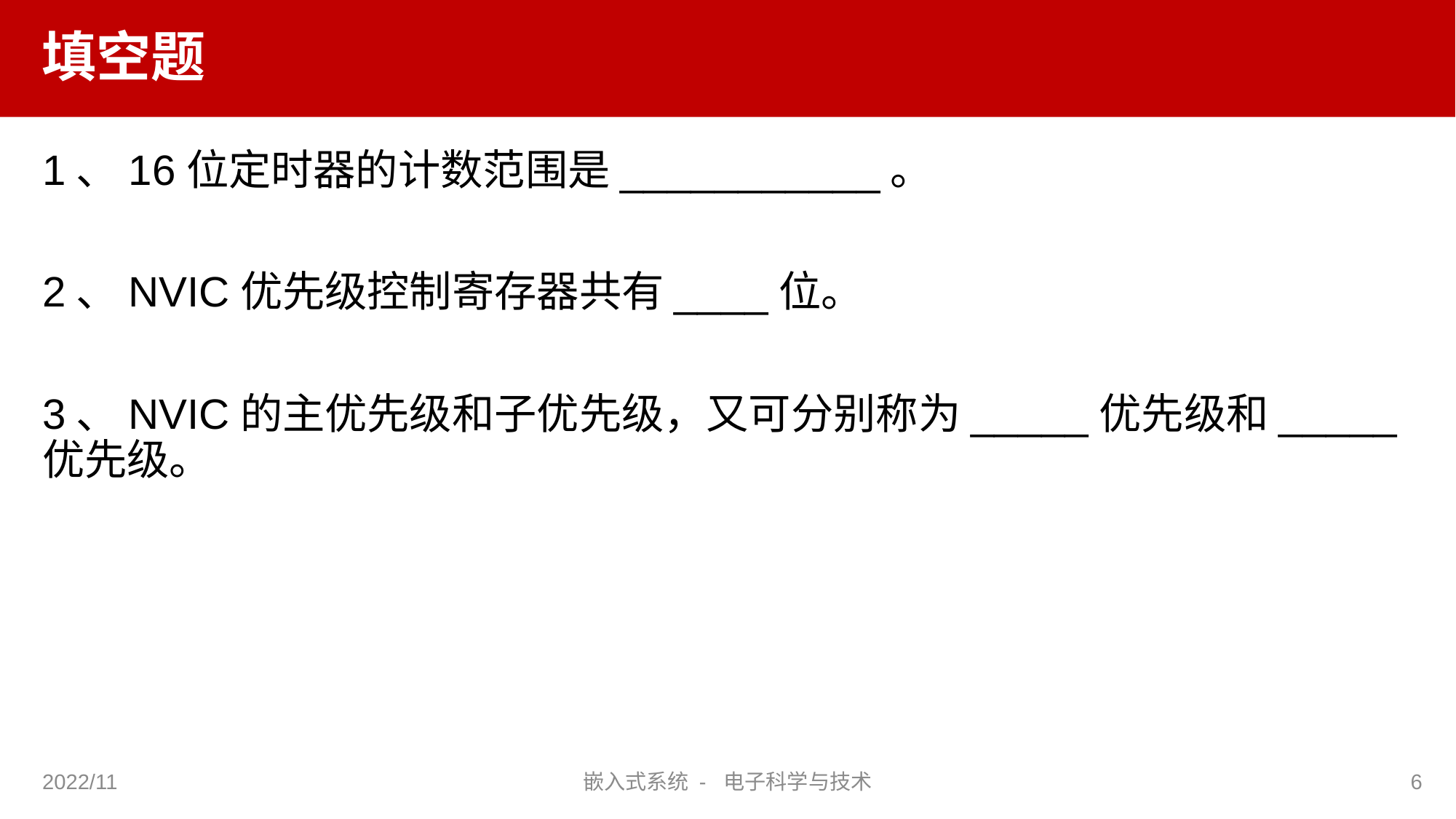

# 填空题
1、16位定时器的计数范围是___________。

2、NVIC优先级控制寄存器共有____位。

3、NVIC的主优先级和子优先级，又可分别称为_____优先级和_____优先级。
2022/11
嵌入式系统 -  电子科学与技术
6